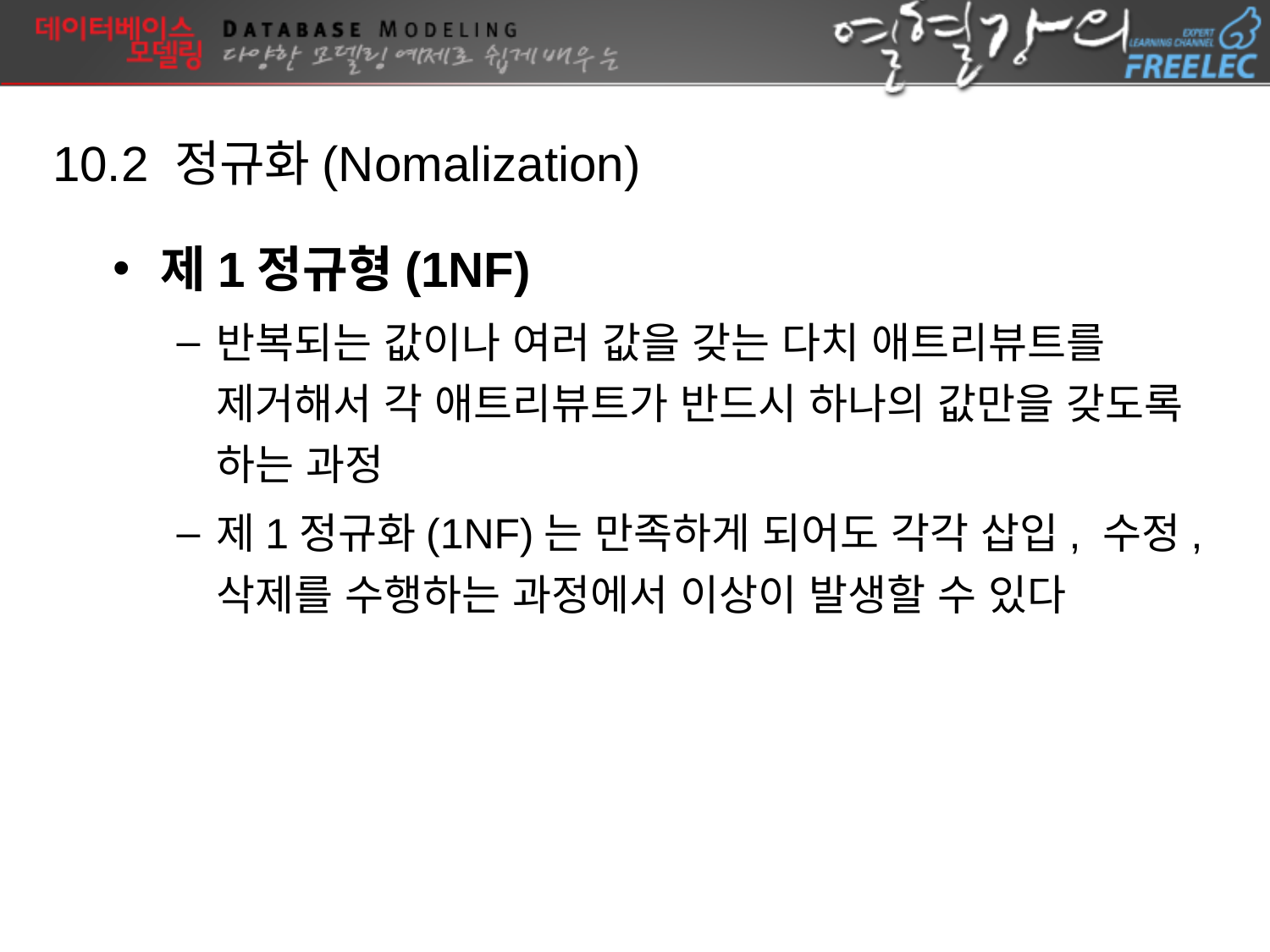

10.2 정규화(Nomalization)
제1정규형(1NF)
반복되는 값이나 여러 값을 갖는 다치 애트리뷰트를 제거해서 각 애트리뷰트가 반드시 하나의 값만을 갖도록 하는 과정
제1정규화(1NF)는 만족하게 되어도 각각 삽입, 수정, 삭제를 수행하는 과정에서 이상이 발생할 수 있다